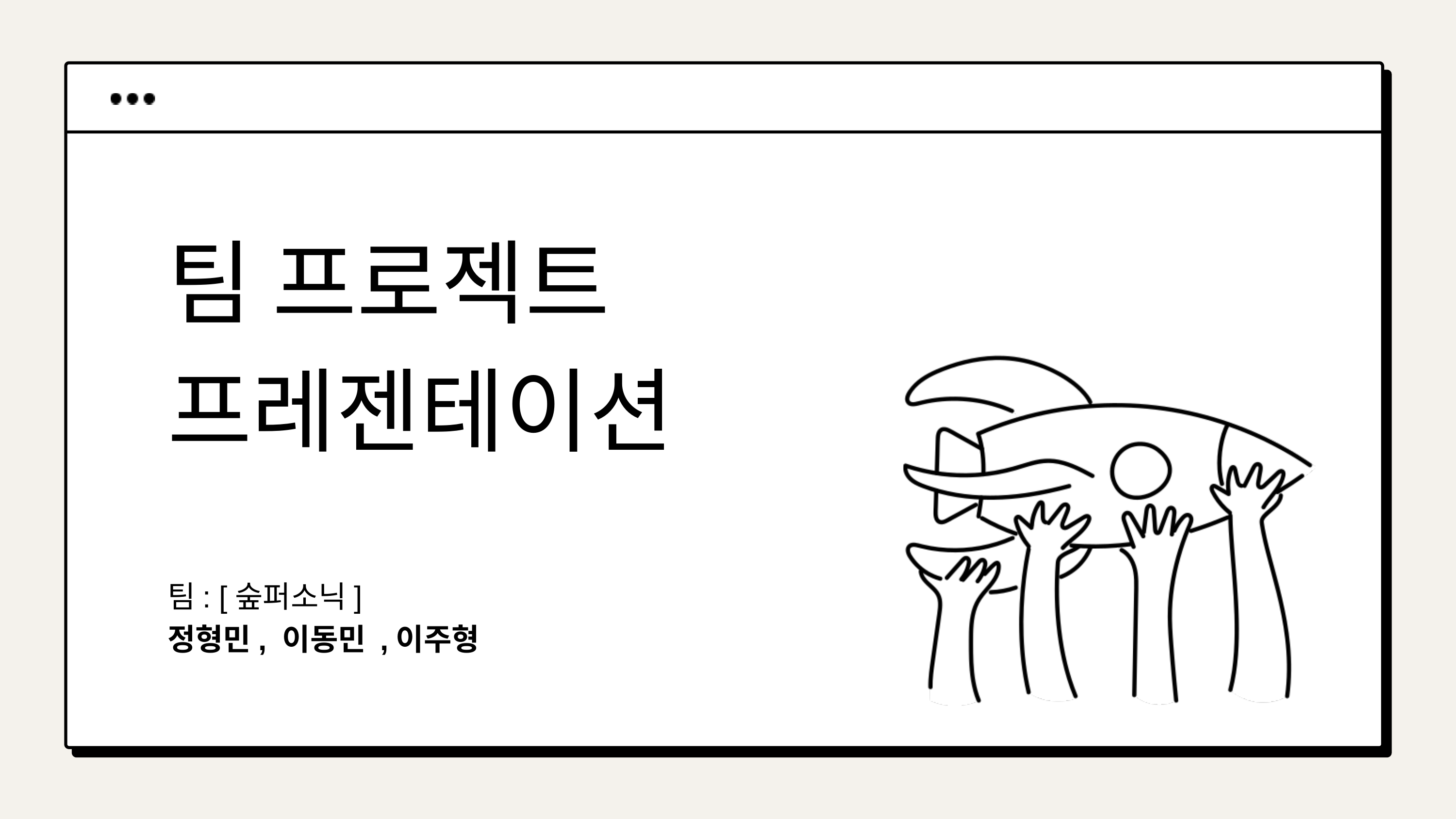

팀 프로젝트
프레젠테이션

팀: [숲퍼소닉]
정형민, 이동민 ,이주형